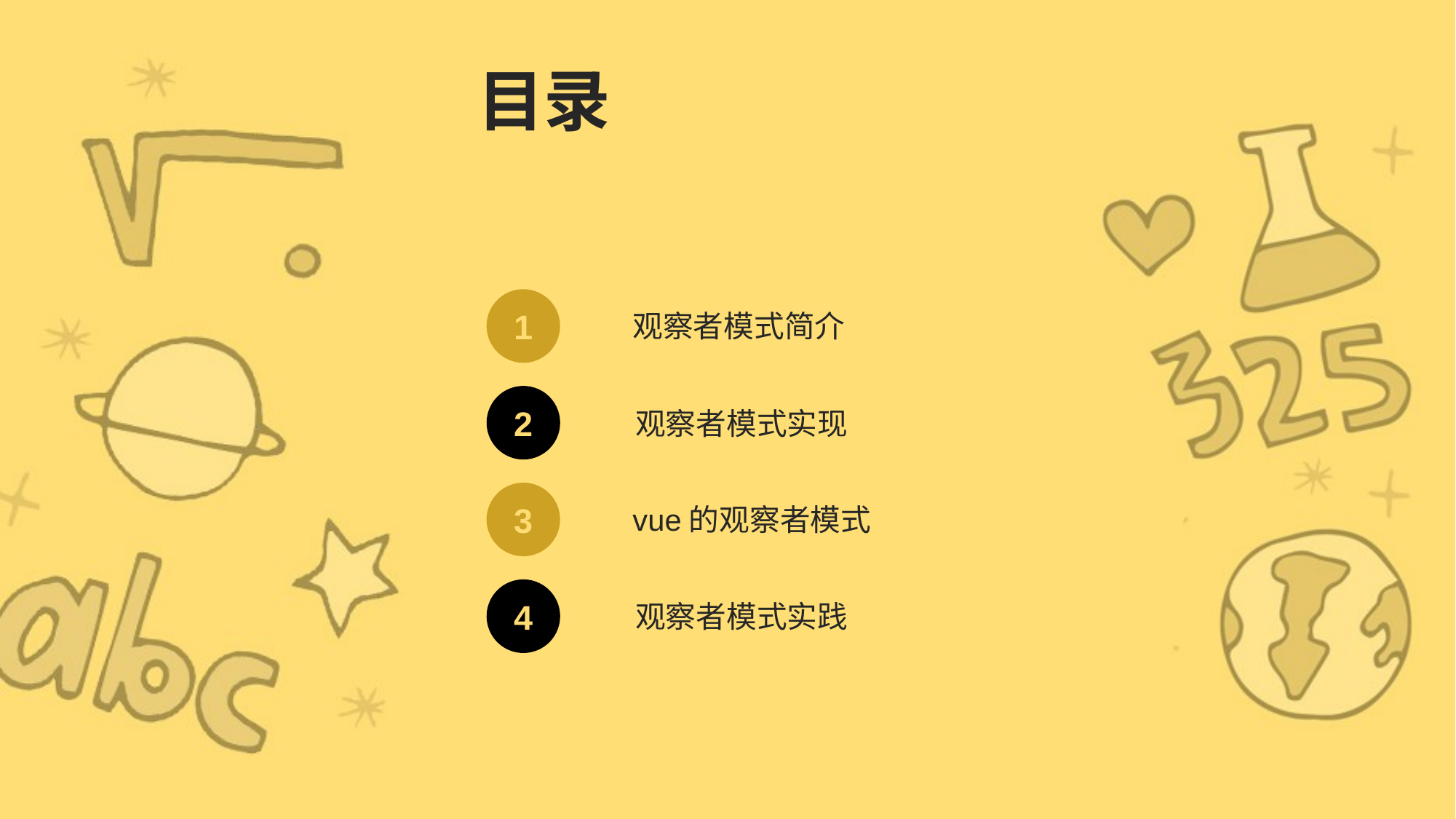

目录
1
观察者模式简介
2
观察者模式实现
3
vue的观察者模式
4
观察者模式实践